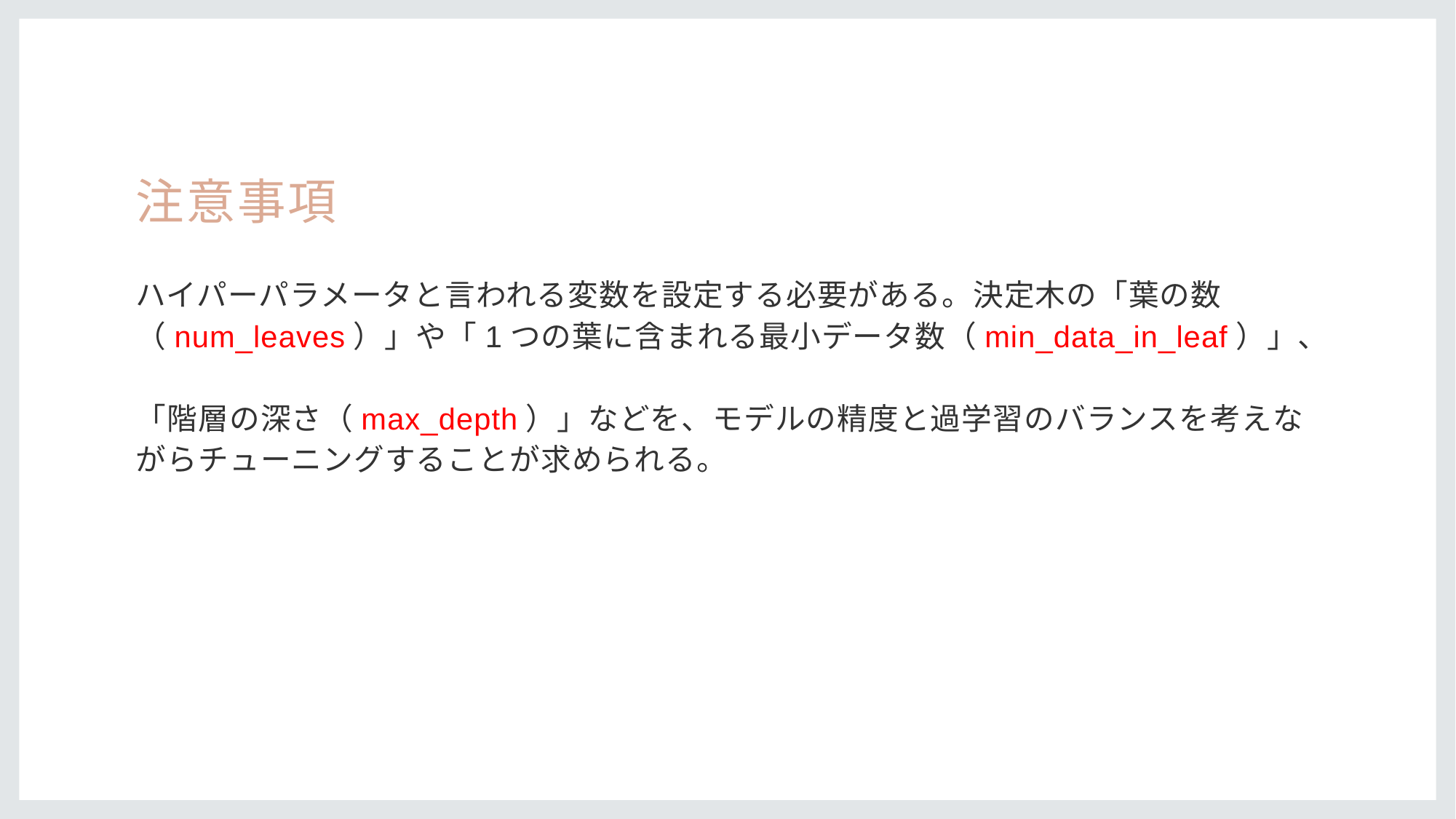

# 注意事項
ハイパーパラメータと言われる変数を設定する必要がある。決定木の「葉の数（num_leaves）」や「1つの葉に含まれる最小データ数（min_data_in_leaf）」、
「階層の深さ（max_depth）」などを、モデルの精度と過学習のバランスを考えながらチューニングすることが求められる。